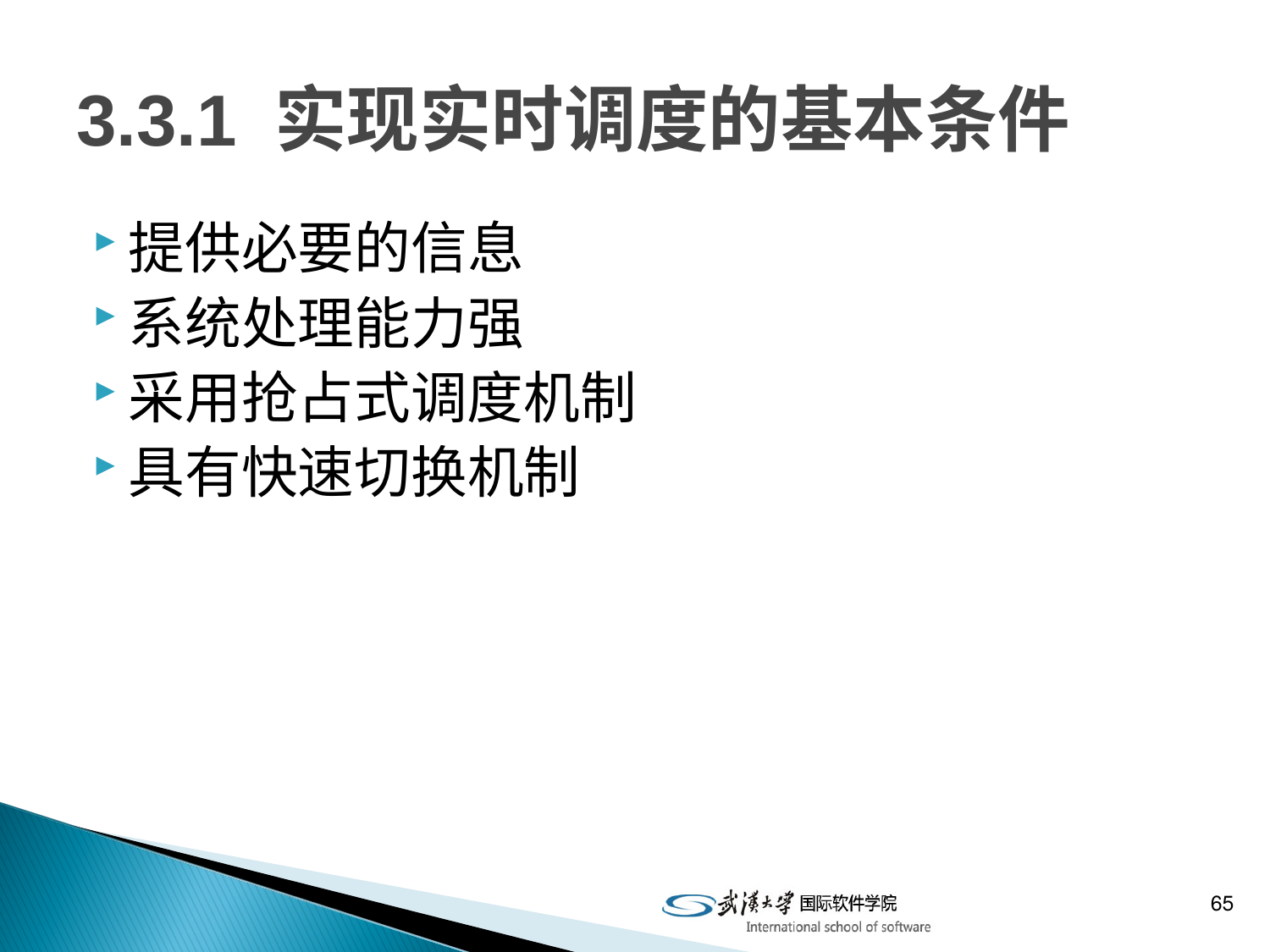

# 3.3.1 实现实时调度的基本条件
提供必要的信息
系统处理能力强
采用抢占式调度机制
具有快速切换机制